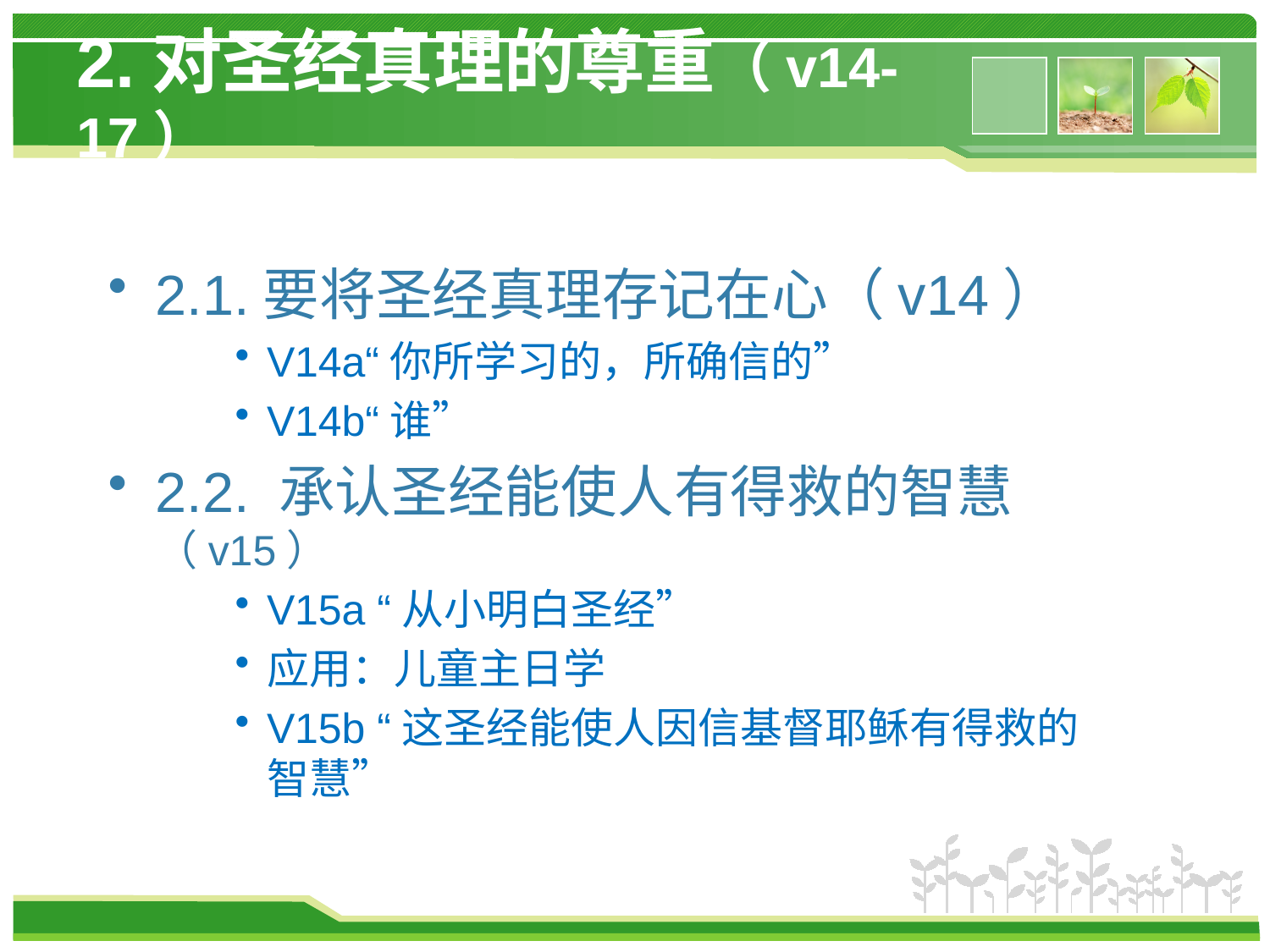

# 2.对圣经真理的尊重（v14-17）
2.1.要将圣经真理存记在心（v14）
V14a“你所学习的，所确信的”
V14b“谁”
2.2. 承认圣经能使人有得救的智慧（v15）
V15a “从小明白圣经”
应用：儿童主日学
V15b “这圣经能使人因信基督耶稣有得救的智慧”